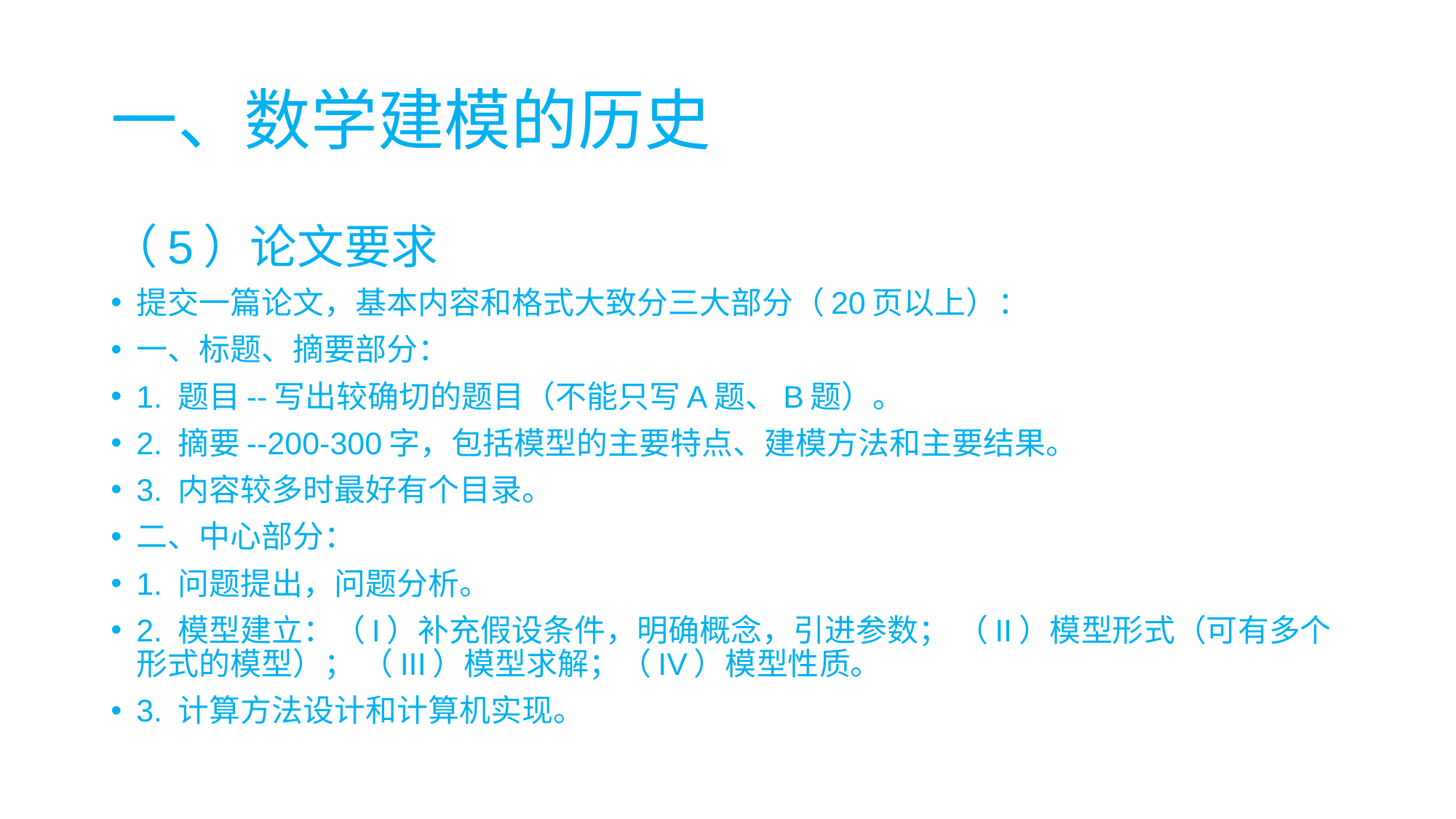

# 一、数学建模的历史
（5）论文要求
提交一篇论文，基本内容和格式大致分三大部分（20页以上）：
一、标题、摘要部分：
1. 题目--写出较确切的题目（不能只写A题、B题）。
2. 摘要--200-300字，包括模型的主要特点、建模方法和主要结果。
3. 内容较多时最好有个目录。
二、中心部分：
1. 问题提出，问题分析。
2. 模型建立：（I）补充假设条件，明确概念，引进参数； （II）模型形式（可有多个形式的模型）； （III）模型求解；（IV）模型性质。
3. 计算方法设计和计算机实现。